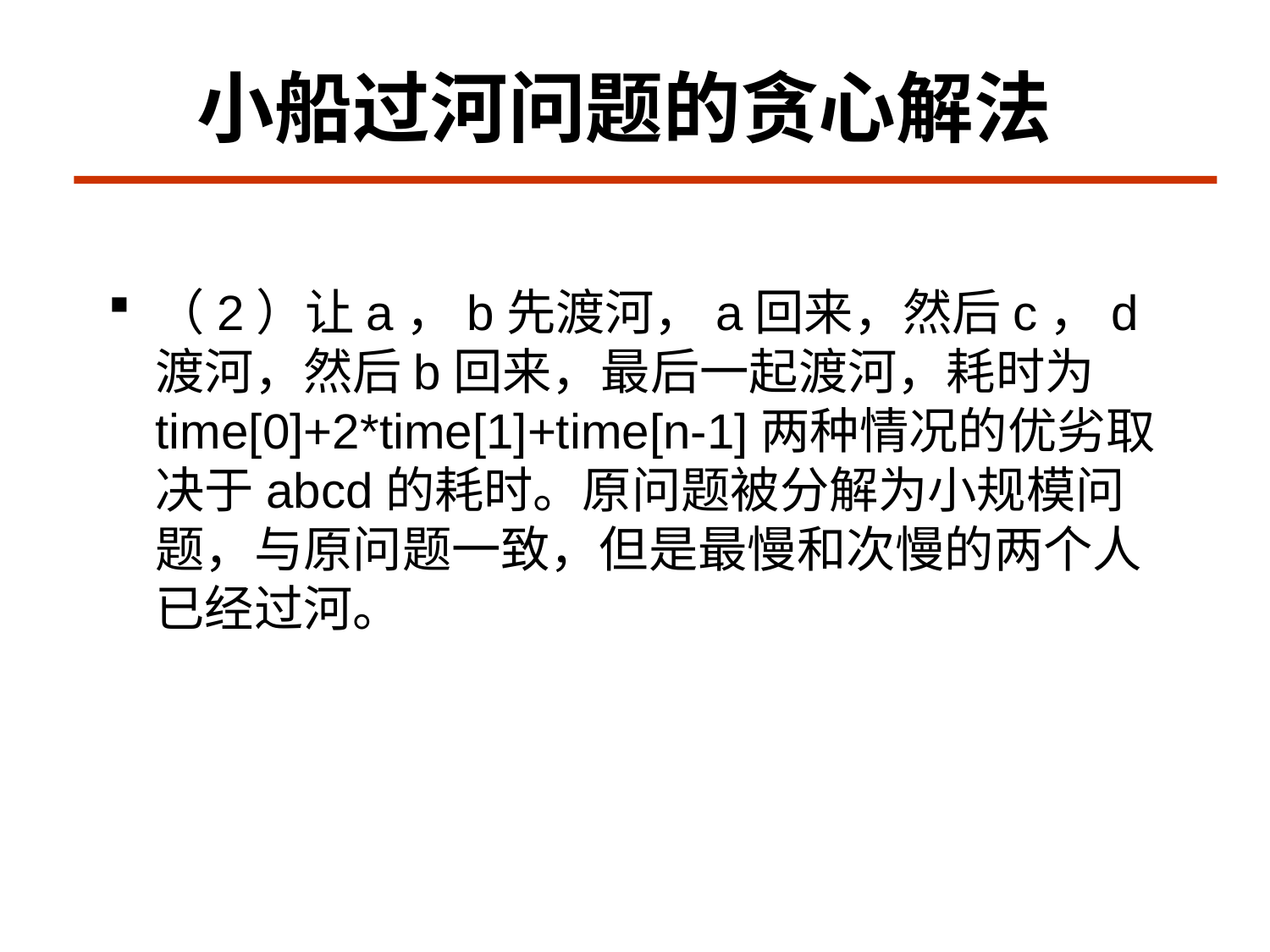

# 小船过河问题的贪心解法
（2）让a，b先渡河，a回来，然后c，d渡河，然后b回来，最后一起渡河，耗时为time[0]+2*time[1]+time[n-1]两种情况的优劣取决于abcd的耗时。原问题被分解为小规模问题，与原问题一致，但是最慢和次慢的两个人已经过河。